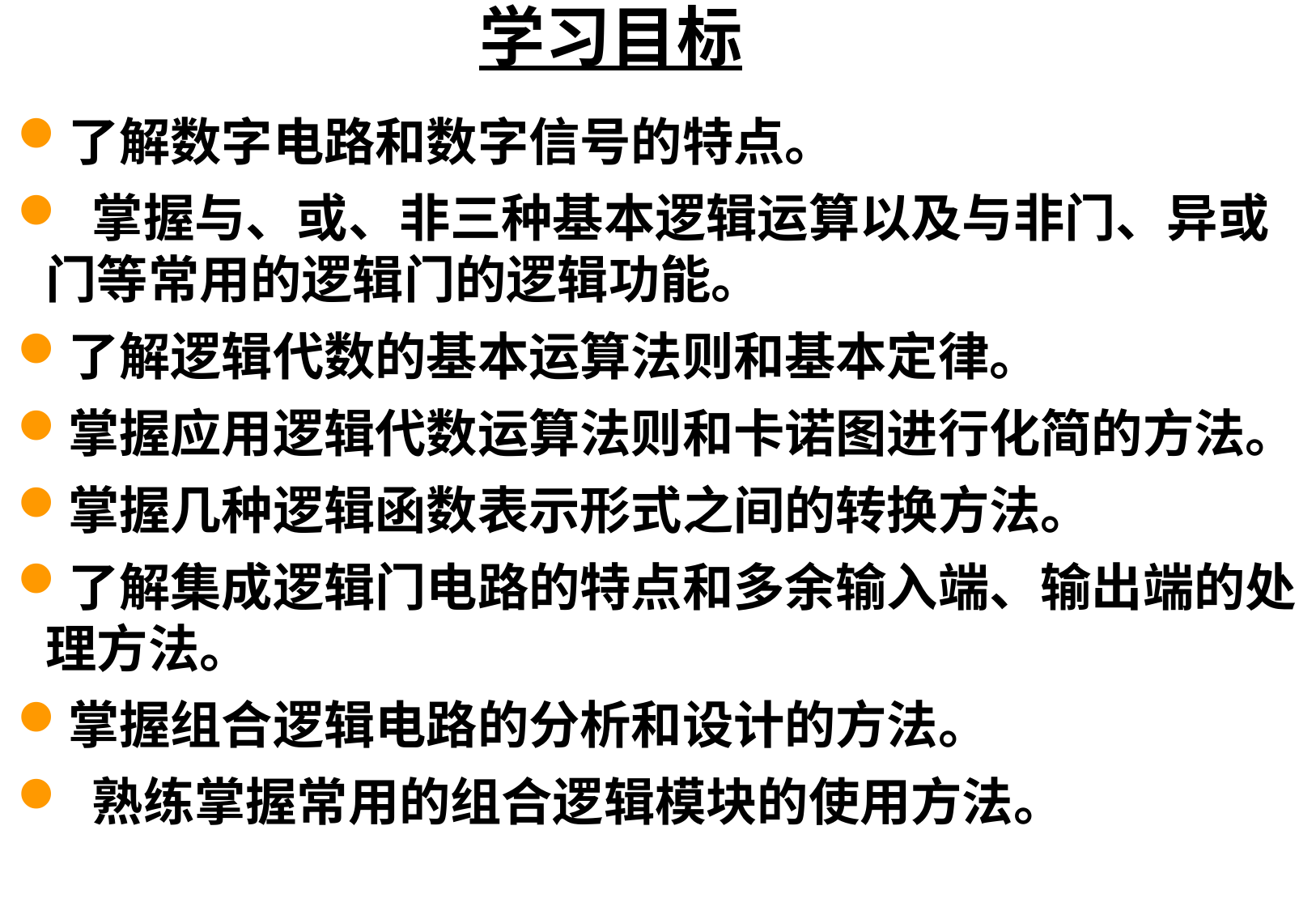

学习目标
了解数字电路和数字信号的特点。
 掌握与、或、非三种基本逻辑运算以及与非门、异或门等常用的逻辑门的逻辑功能。
了解逻辑代数的基本运算法则和基本定律。
掌握应用逻辑代数运算法则和卡诺图进行化简的方法。
掌握几种逻辑函数表示形式之间的转换方法。
了解集成逻辑门电路的特点和多余输入端、输出端的处理方法。
掌握组合逻辑电路的分析和设计的方法。
 熟练掌握常用的组合逻辑模块的使用方法。